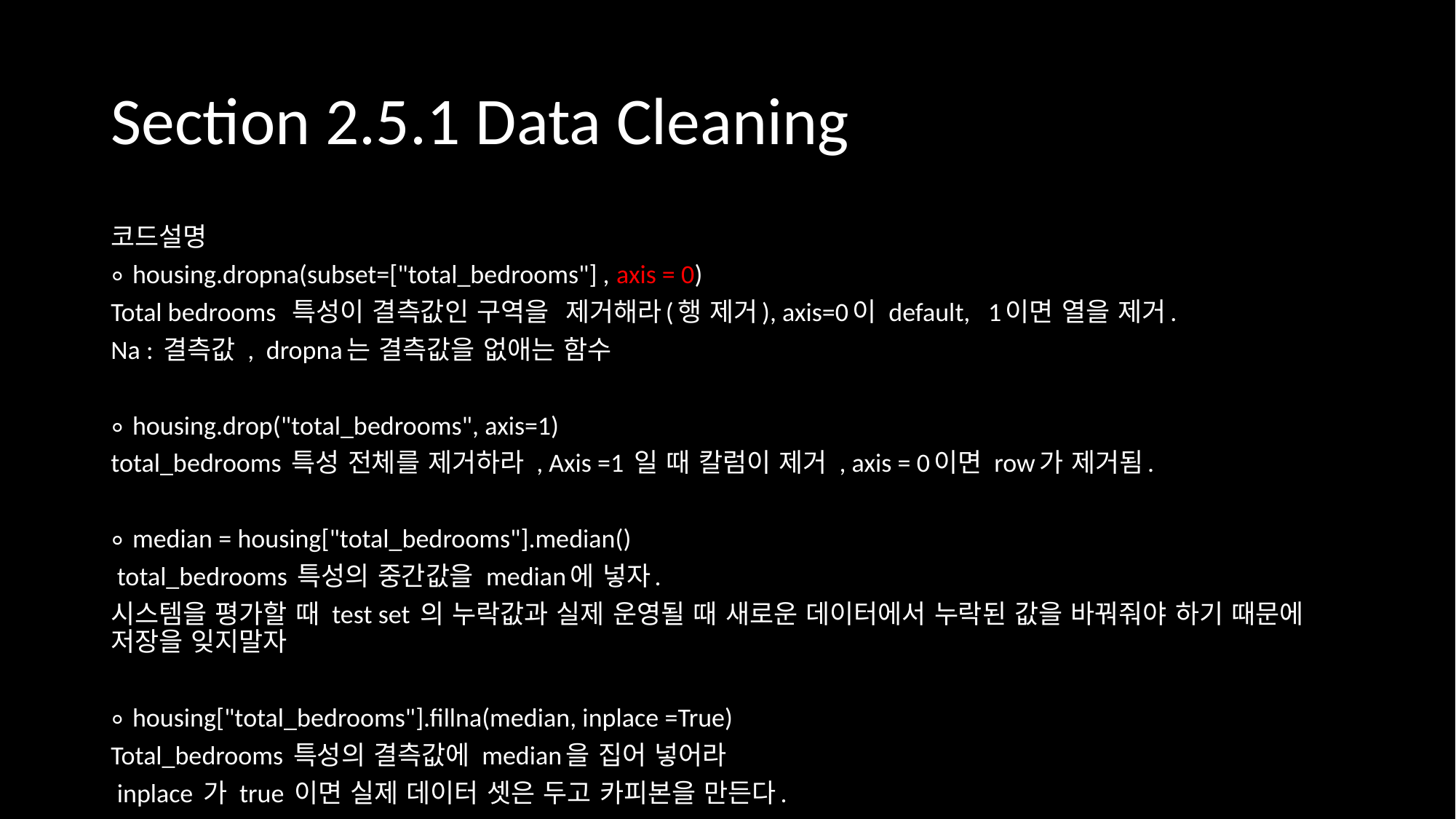

# Section 2.5.1 Data Cleaning
코드설명
∘ housing.dropna(subset=["total_bedrooms"] , axis = 0)
Total bedrooms  특성이 결측값인 구역을  제거해라(행 제거), axis=0이 default,   1이면 열을 제거.
Na : 결측값 ,  dropna는 결측값을 없애는 함수

∘ housing.drop("total_bedrooms", axis=1)
total_bedrooms 특성 전체를 제거하라 , Axis =1 일 때 칼럼이 제거 , axis = 0이면 row가 제거됨.

∘ median = housing["total_bedrooms"].median()
 total_bedrooms 특성의 중간값을 median에 넣자.
시스템을 평가할 때 test set 의 누락값과 실제 운영될 때 새로운 데이터에서 누락된 값을 바꿔줘야 하기 때문에 저장을 잊지말자

∘ housing["total_bedrooms"].fillna(median, inplace =True)
Total_bedrooms 특성의 결측값에 median을 집어 넣어라
 inplace 가 true 이면 실제 데이터 셋은 두고 카피본을 만든다.